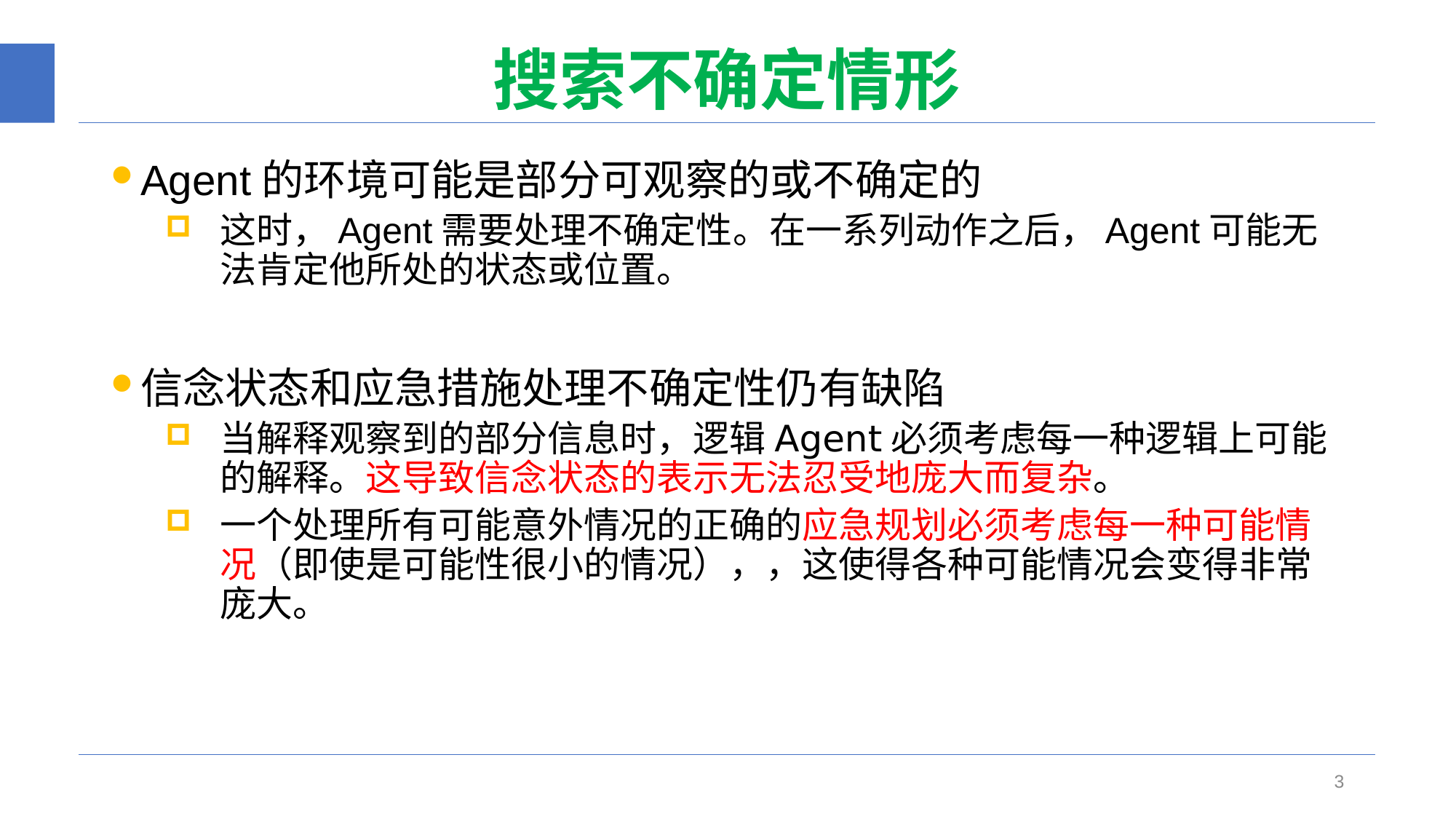

# 搜索不确定情形
Agent的环境可能是部分可观察的或不确定的
这时，Agent需要处理不确定性。在一系列动作之后，Agent可能无法肯定他所处的状态或位置。

信念状态和应急措施处理不确定性仍有缺陷
当解释观察到的部分信息时，逻辑Agent必须考虑每一种逻辑上可能的解释。这导致信念状态的表示无法忍受地庞大而复杂。
一个处理所有可能意外情况的正确的应急规划必须考虑每一种可能情况（即使是可能性很小的情况），，这使得各种可能情况会变得非常庞大。

3